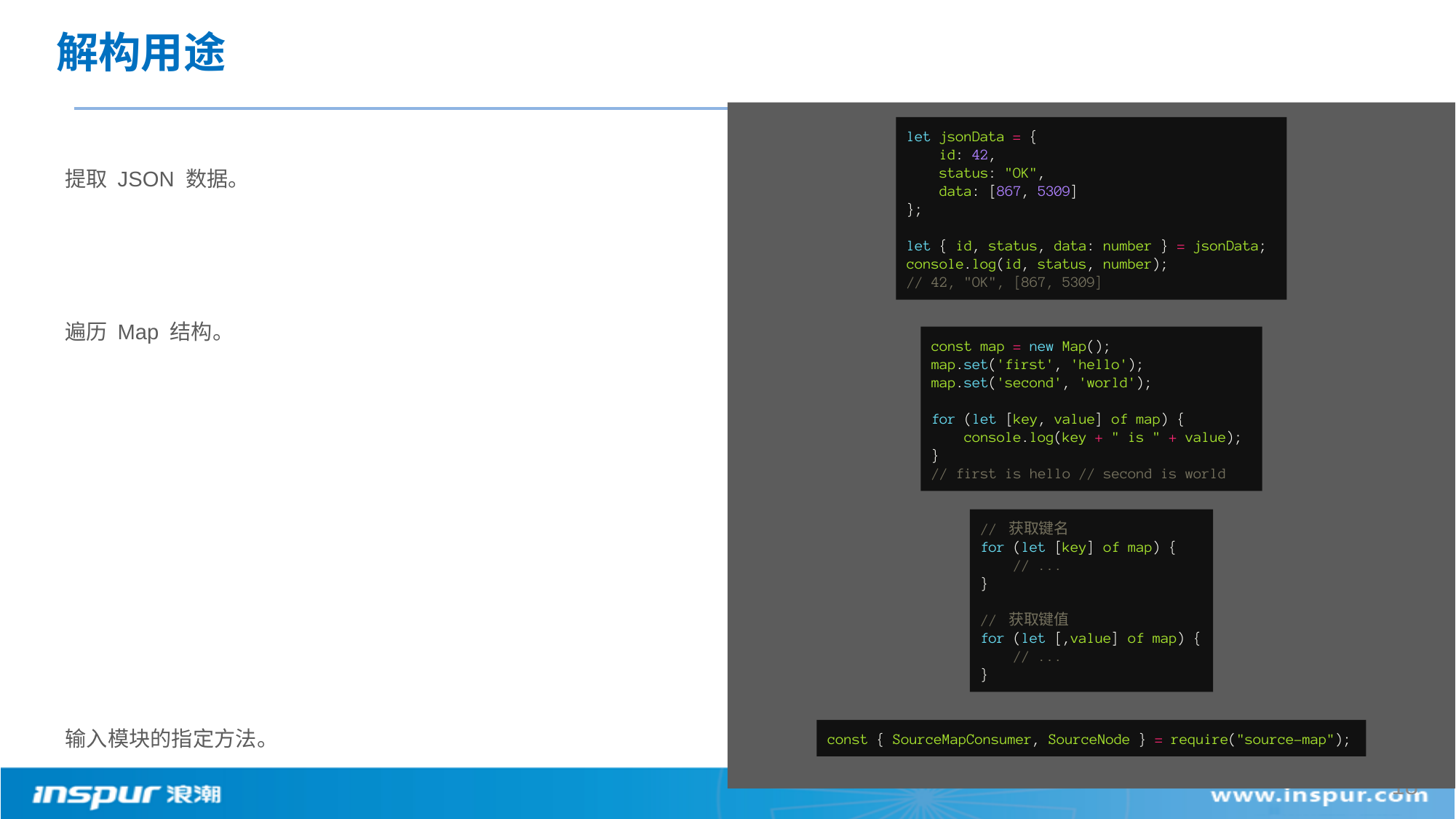

# 解构用途

let jsonData = {
    id: 42,
    status: "OK",
    data: [867, 5309]
};

let { id, status, data: number } = jsonData;
console.log(id, status, number);
// 42, "OK", [867, 5309]
提取 JSON 数据。

遍历 Map 结构。

输入模块的指定方法。

const map = new Map();
map.set('first', 'hello');
map.set('second', 'world');

for (let [key, value] of map) {
    console.log(key + " is " + value);
}
// first is hello // second is world
// 获取键名
for (let [key] of map) {
    // ...
}

// 获取键值
for (let [,value] of map) {
    // ...
}
const { SourceMapConsumer, SourceNode } = require("source-map");
18